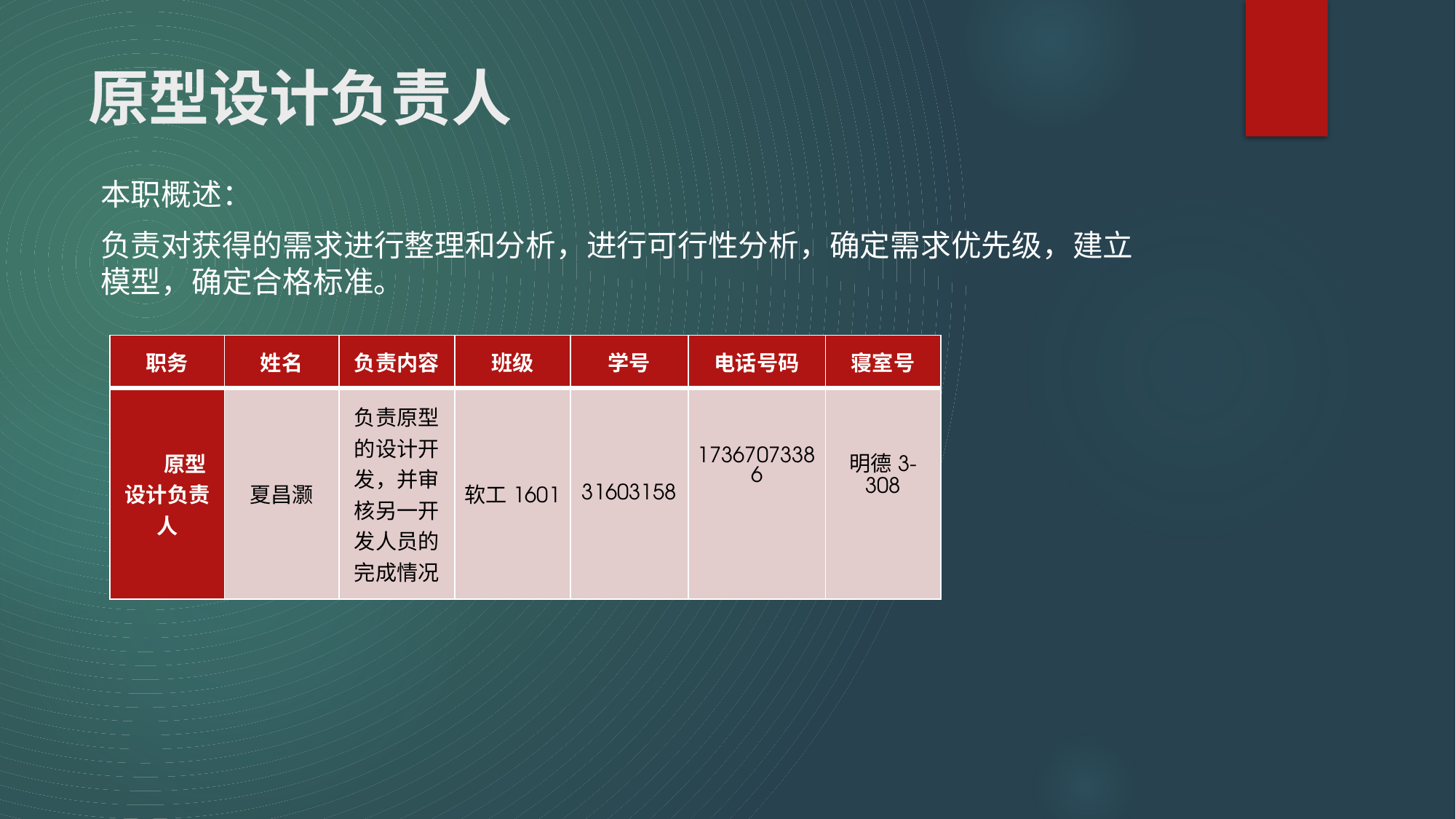

# 原型设计负责人
本职概述：
负责对获得的需求进行整理和分析，进行可行性分析，确定需求优先级，建立模型，确定合格标准。

| 职务 | 姓名 | 负责内容 | 班级 | 学号 | 电话号码 | 寝室号 |
| --- | --- | --- | --- | --- | --- | --- |
| 原型设计负责人 | 夏昌灏 | 负责原型的设计开发，并审核另一开发人员的完成情况 | 软工1601 | 31603158 | 17367073386 | 明德3-308 |